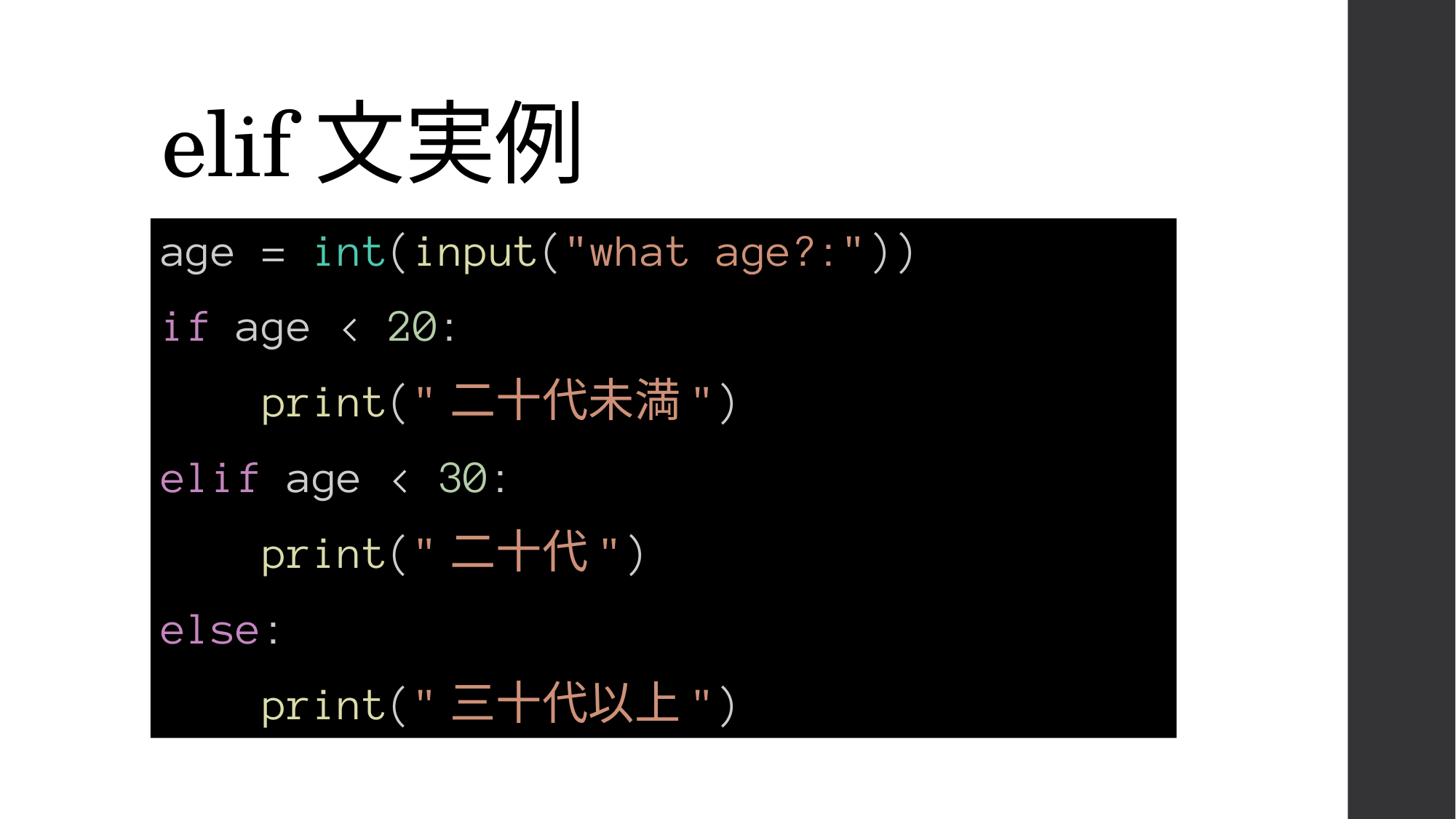

# elif文実例
age = int(input("what age?:"))
if age < 20:
    print("二十代未満")
elif age < 30:
    print("二十代")
else:
    print("三十代以上")